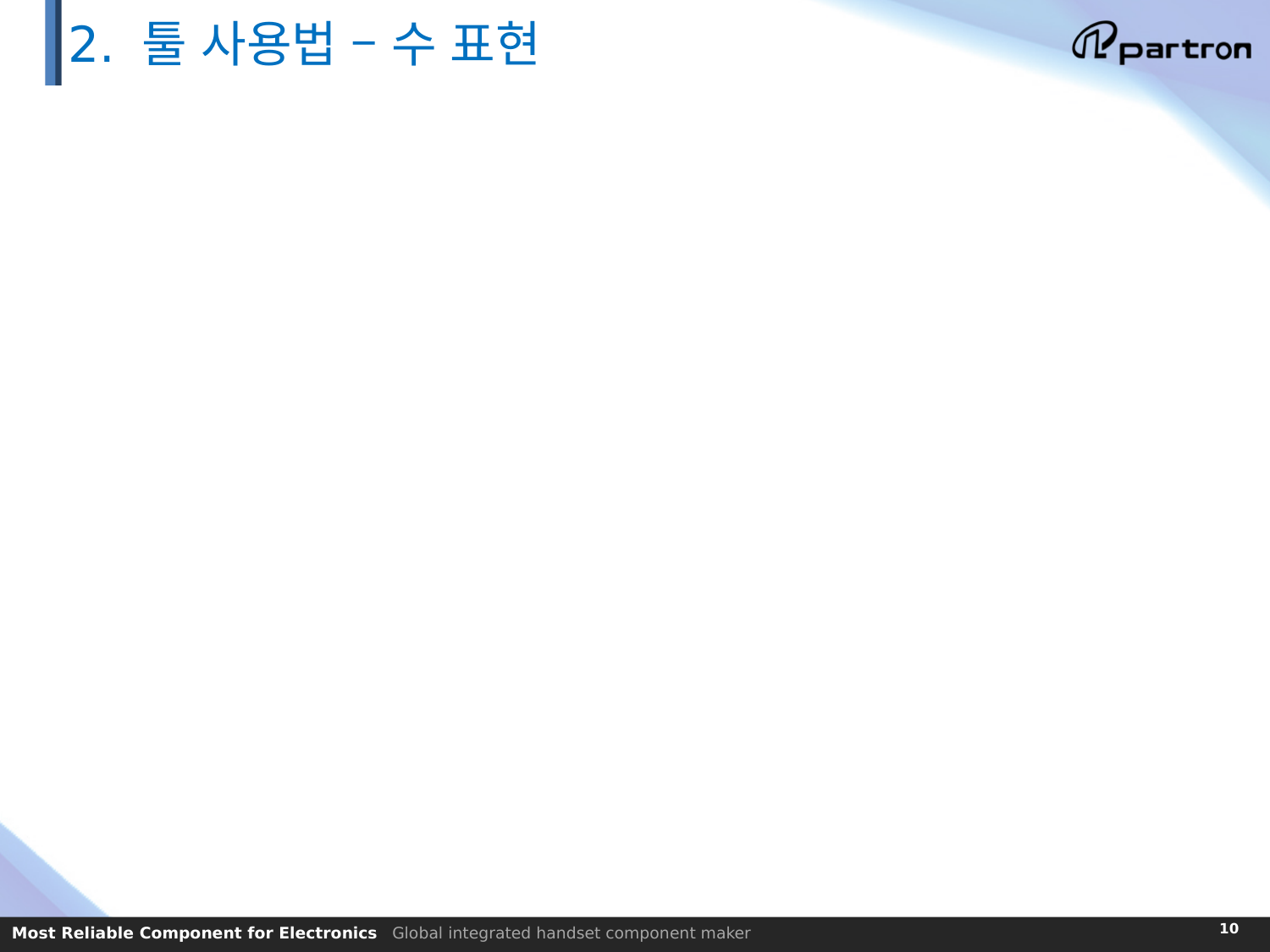

# 2. 툴 사용법 – 수 표현
10